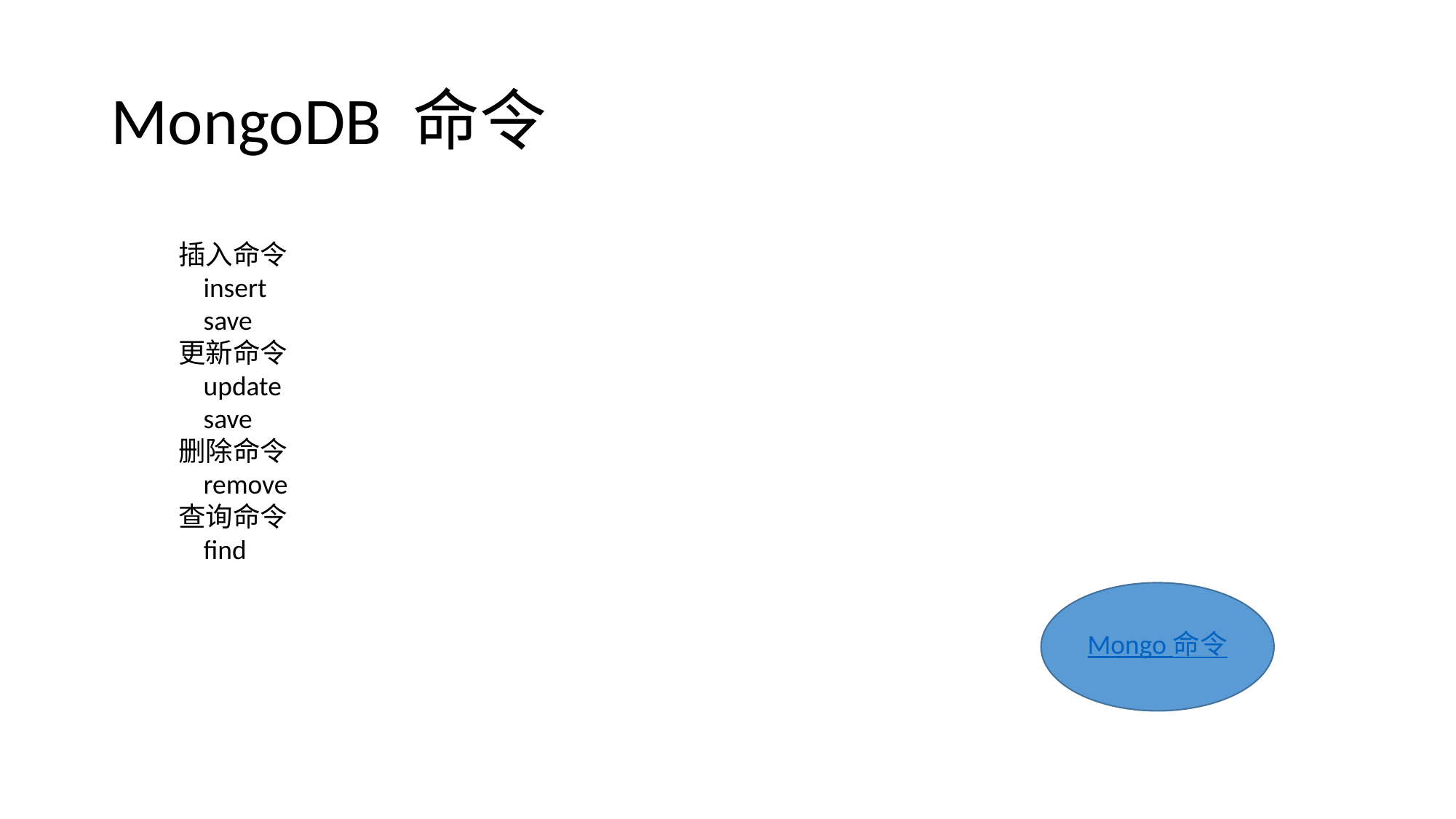

# MongoDB 命令
插入命令
    insert
    save
更新命令
    update
    save
删除命令
    remove
查询命令
    find
Mongo 命令